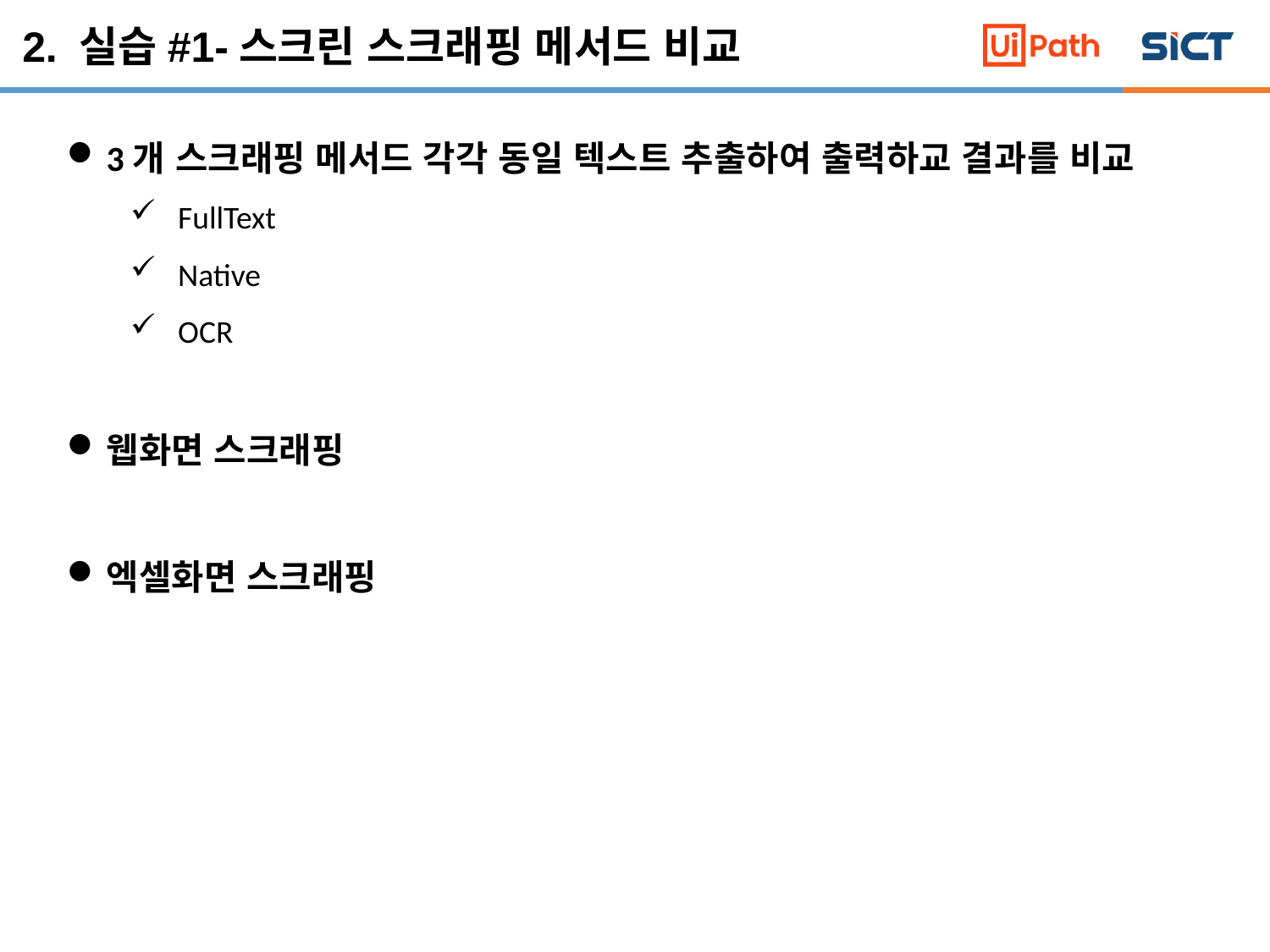

2. 실습#1-스크린 스크래핑 메서드 비교
3개 스크래핑 메서드 각각 동일 텍스트 추출하여 출력하교 결과를 비교
FullText
Native
OCR
웹화면 스크래핑

엑셀화면 스크래핑